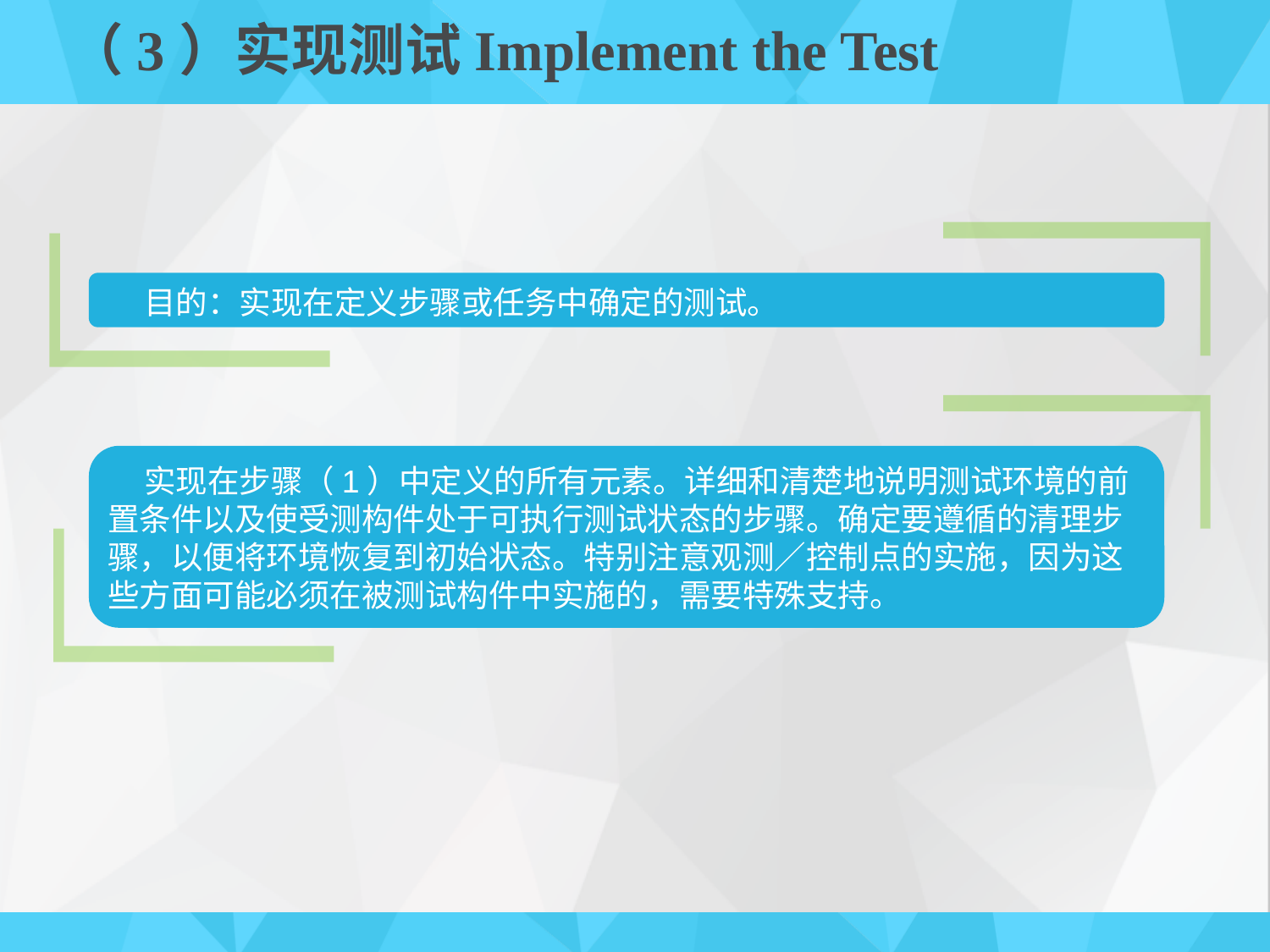

# （3）实现测试Implement the Test

    目的：实现在定义步骤或任务中确定的测试。

    实现在步骤（1）中定义的所有元素。详细和清楚地说明测试环境的前置条件以及使受测构件处于可执行测试状态的步骤。确定要遵循的清理步骤，以便将环境恢复到初始状态。特别注意观测／控制点的实施，因为这些方面可能必须在被测试构件中实施的，需要特殊支持。